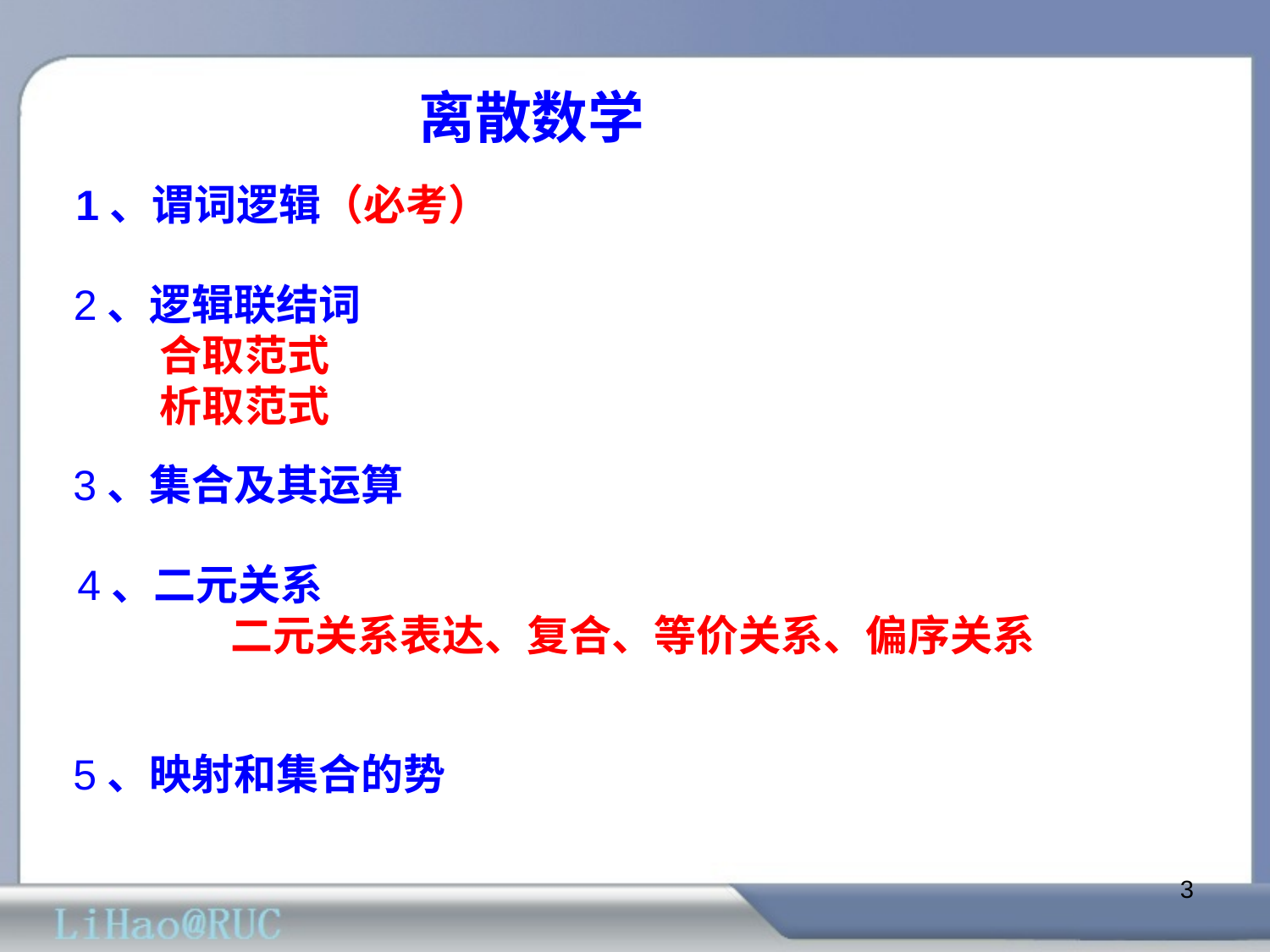

离散数学
1、谓词逻辑（必考）
2、逻辑联结词
        合取范式
        析取范式
3、集合及其运算
4、二元关系
               二元关系表达、复合、等价关系、偏序关系
5、映射和集合的势
3